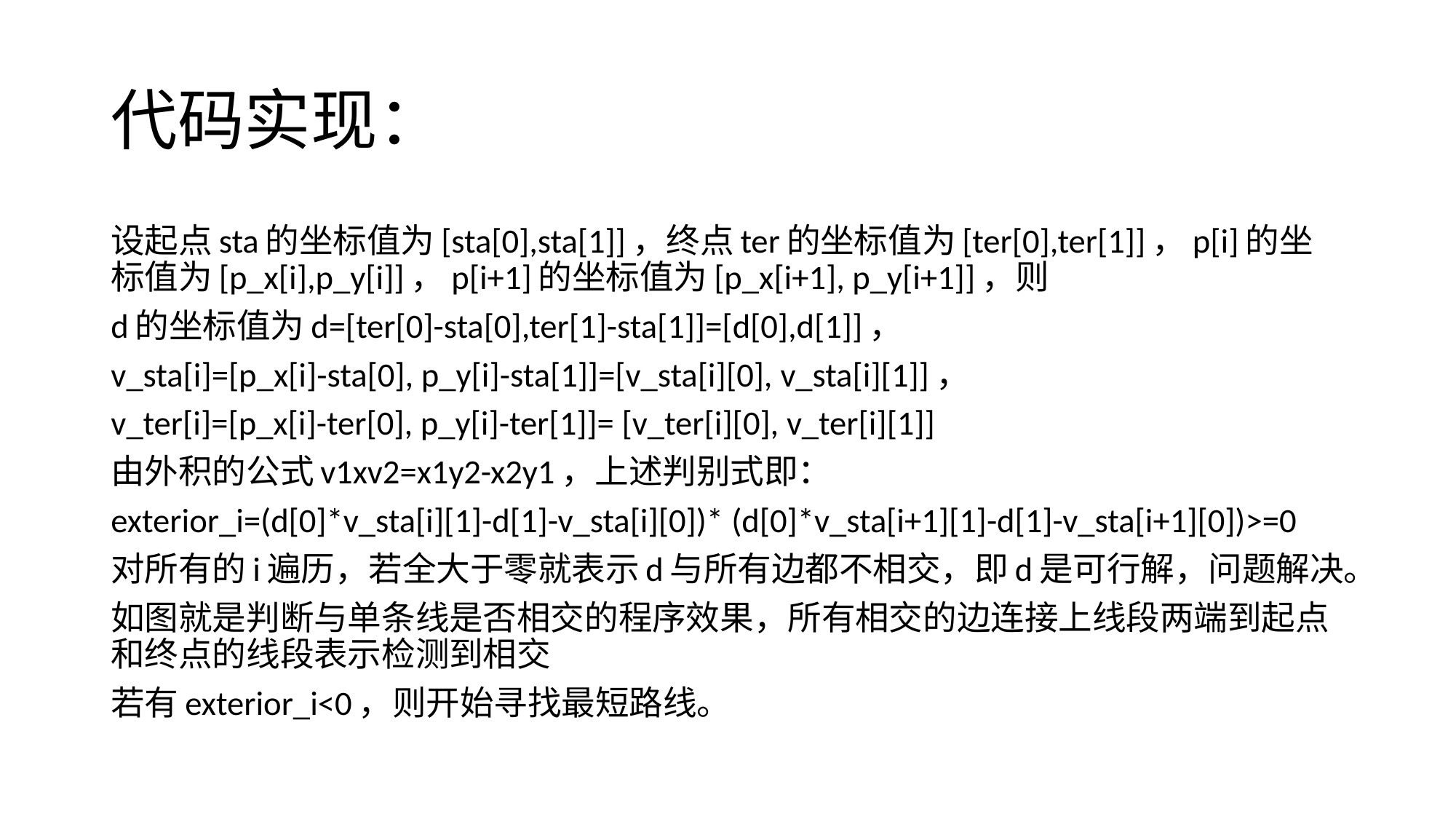

# 代码实现：
设起点sta的坐标值为[sta[0],sta[1]]，终点ter的坐标值为[ter[0],ter[1]]，p[i]的坐标值为[p_x[i],p_y[i]]，p[i+1]的坐标值为[p_x[i+1], p_y[i+1]]，则
d的坐标值为d=[ter[0]-sta[0],ter[1]-sta[1]]=[d[0],d[1]]，
v_sta[i]=[p_x[i]-sta[0], p_y[i]-sta[1]]=[v_sta[i][0], v_sta[i][1]]，
v_ter[i]=[p_x[i]-ter[0], p_y[i]-ter[1]]= [v_ter[i][0], v_ter[i][1]]
由外积的公式v1xv2=x1y2-x2y1，上述判别式即：
exterior_i=(d[0]*v_sta[i][1]-d[1]-v_sta[i][0])* (d[0]*v_sta[i+1][1]-d[1]-v_sta[i+1][0])>=0
对所有的i遍历，若全大于零就表示d与所有边都不相交，即d是可行解，问题解决。
如图就是判断与单条线是否相交的程序效果，所有相交的边连接上线段两端到起点和终点的线段表示检测到相交
若有exterior_i<0，则开始寻找最短路线。